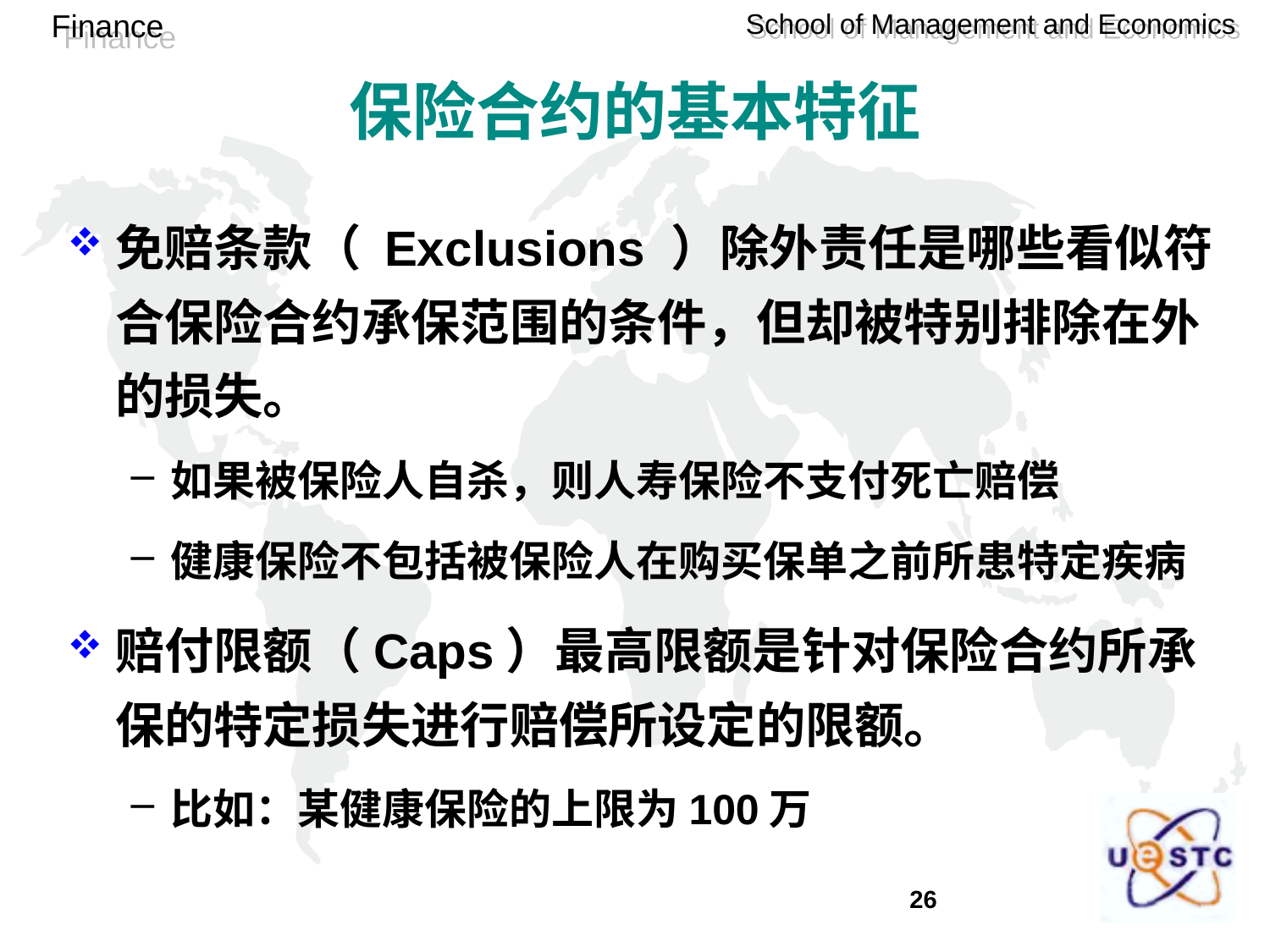

保险合约的基本特征
免赔条款（ Exclusions ）除外责任是哪些看似符合保险合约承保范围的条件，但却被特别排除在外的损失。
如果被保险人自杀，则人寿保险不支付死亡赔偿
健康保险不包括被保险人在购买保单之前所患特定疾病
赔付限额（Caps）最高限额是针对保险合约所承保的特定损失进行赔偿所设定的限额。
比如：某健康保险的上限为100万